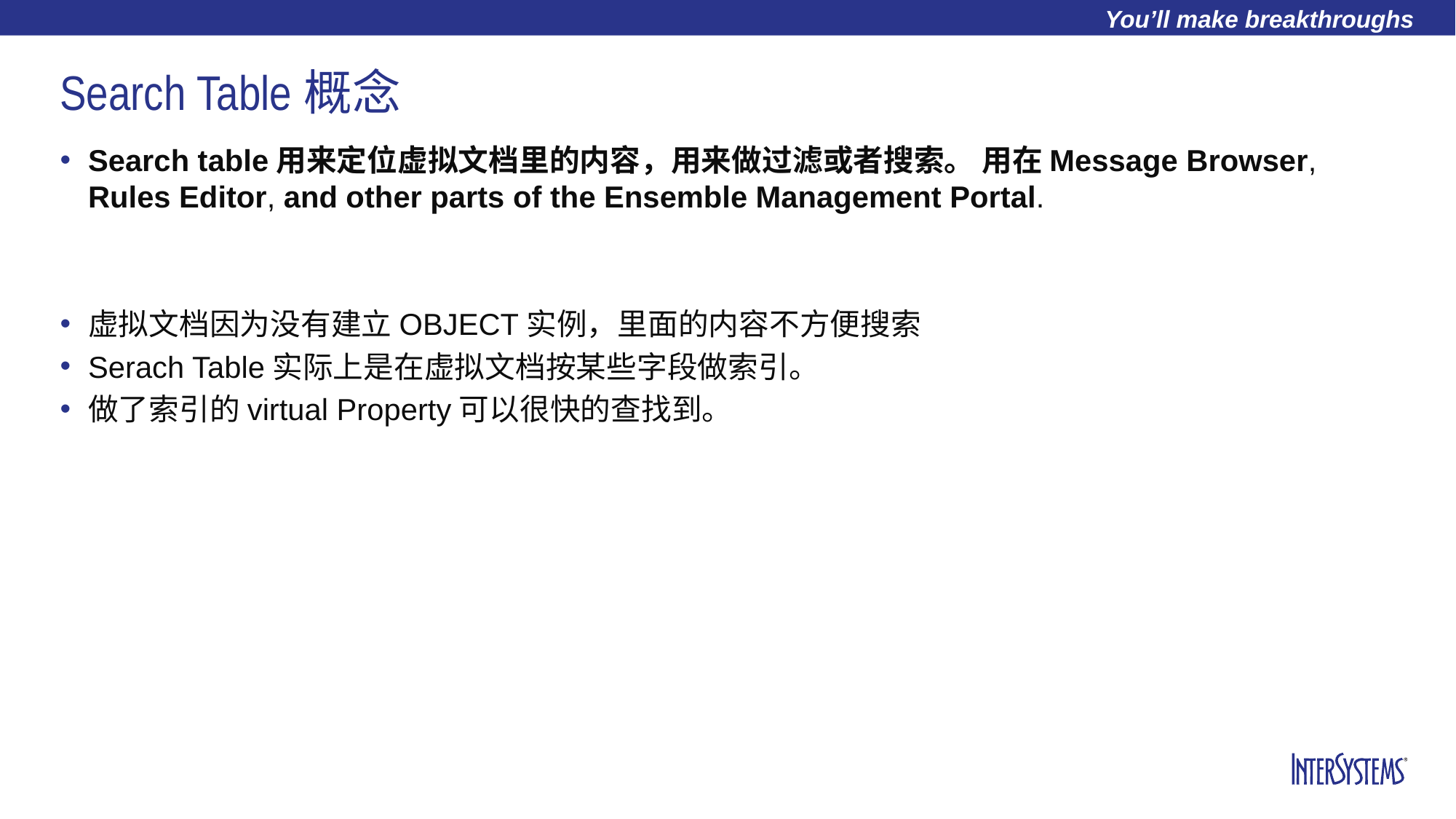

# Search Table概念
Search table用来定位虚拟文档里的内容，用来做过滤或者搜索。 用在Message Browser, Rules Editor, and other parts of the Ensemble Management Portal.

虚拟文档因为没有建立OBJECT实例，里面的内容不方便搜索
Serach Table实际上是在虚拟文档按某些字段做索引。
做了索引的virtual Property可以很快的查找到。